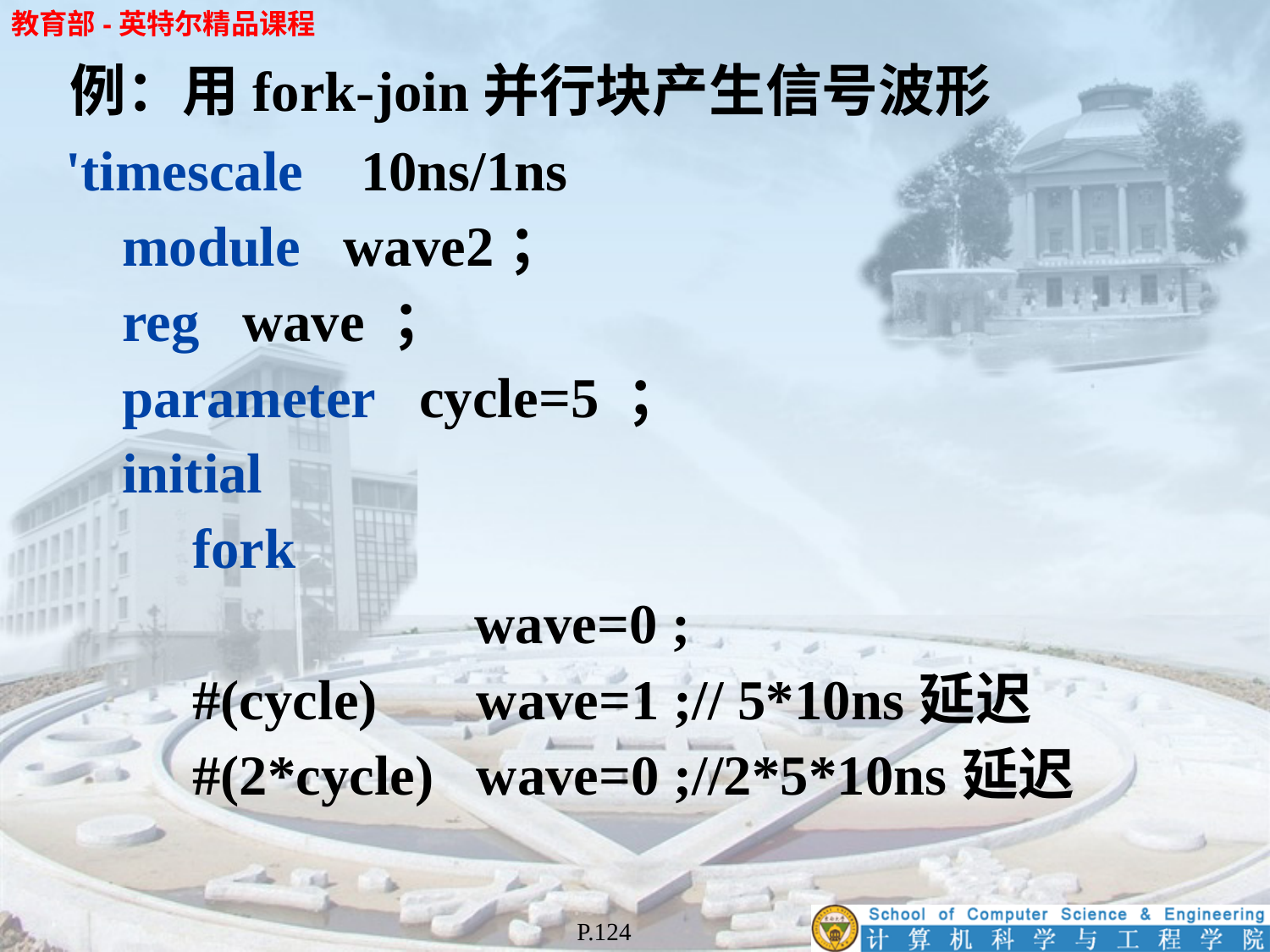

例：用fork-join并行块产生信号波形
'timescale    10ns/1ns
    module   wave2；
    reg   wave ；
    parameter   cycle=5 ；
    initial
	fork
			  wave=0 ;
	#(cycle)       wave=1 ;// 5*10ns延迟
	#(2*cycle)   wave=0 ;//2*5*10ns延迟
P.124